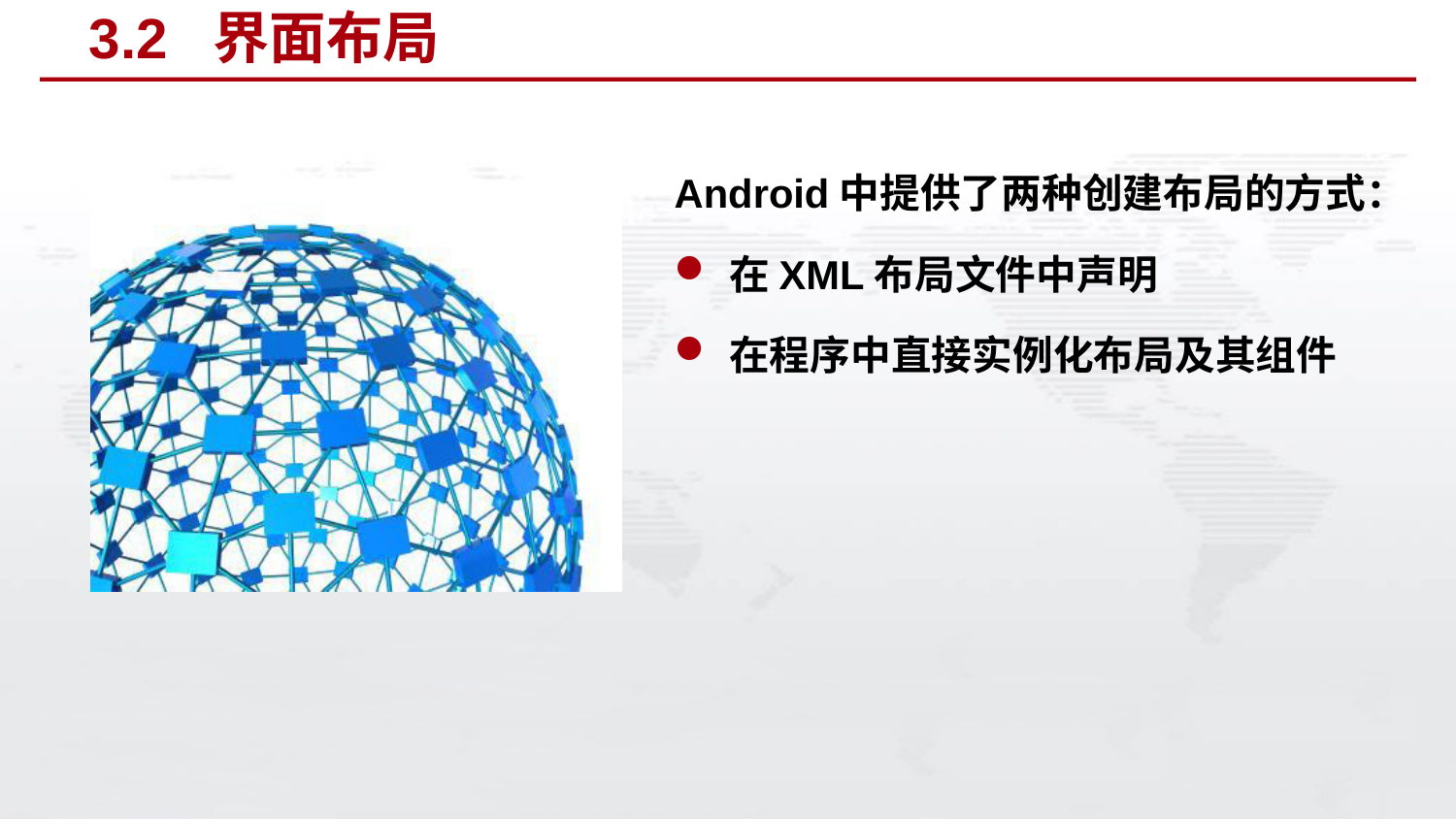

# 3.2  界面布局
Android中提供了两种创建布局的方式：
在XML布局文件中声明
在程序中直接实例化布局及其组件